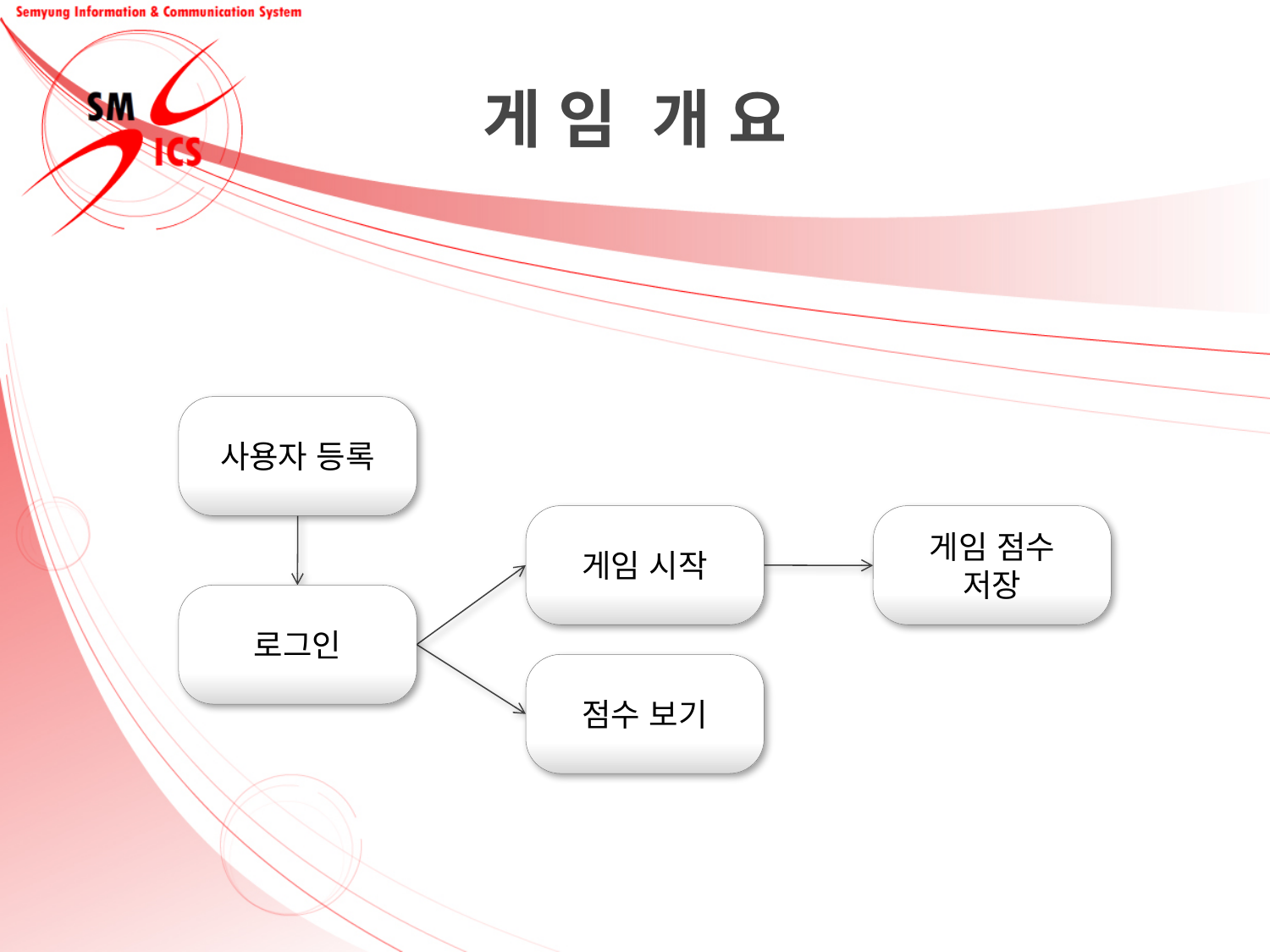

게 임  개 요
사용자 등록
게임 시작
게임 점수
저장
로그인
점수 보기
5